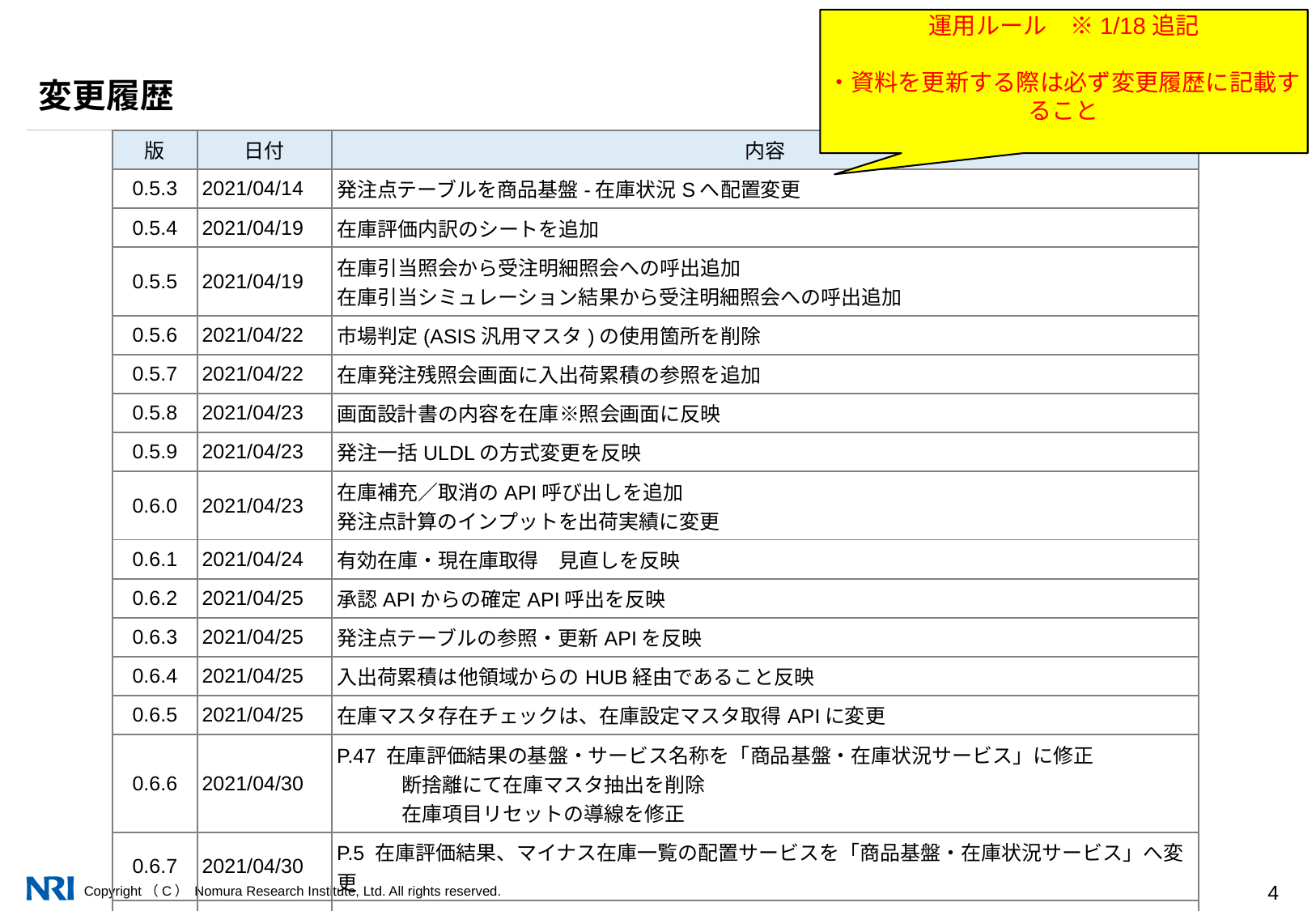

運用ルール　※1/18追記

・資料を更新する際は必ず変更履歴に記載すること
変更履歴
| 版 | 日付 | 内容 |
| --- | --- | --- |
| 0.5.3 | 2021/04/14 | 発注点テーブルを商品基盤-在庫状況Sへ配置変更 |
| 0.5.4 | 2021/04/19 | 在庫評価内訳のシートを追加 |
| 0.5.5 | 2021/04/19 | 在庫引当照会から受注明細照会への呼出追加 在庫引当シミュレーション結果から受注明細照会への呼出追加 |
| 0.5.6 | 2021/04/22 | 市場判定(ASIS汎用マスタ)の使用箇所を削除 |
| 0.5.7 | 2021/04/22 | 在庫発注残照会画面に入出荷累積の参照を追加 |
| 0.5.8 | 2021/04/23 | 画面設計書の内容を在庫※照会画面に反映 |
| 0.5.9 | 2021/04/23 | 発注一括ULDLの方式変更を反映 |
| 0.6.0 | 2021/04/23 | 在庫補充／取消のAPI呼び出しを追加 発注点計算のインプットを出荷実績に変更 |
| 0.6.1 | 2021/04/24 | 有効在庫・現在庫取得　見直しを反映 |
| 0.6.2 | 2021/04/25 | 承認APIからの確定API呼出を反映 |
| 0.6.3 | 2021/04/25 | 発注点テーブルの参照・更新APIを反映 |
| 0.6.4 | 2021/04/25 | 入出荷累積は他領域からのHUB経由であること反映 |
| 0.6.5 | 2021/04/25 | 在庫マスタ存在チェックは、在庫設定マスタ取得APIに変更 |
| 0.6.6 | 2021/04/30 | P.47 在庫評価結果の基盤・サービス名称を「商品基盤・在庫状況サービス」に修正 　　　 断捨離にて在庫マスタ抽出を削除 　　　 在庫項目リセットの導線を修正 |
| 0.6.7 | 2021/04/30 | P.5 在庫評価結果、マイナス在庫一覧の配置サービスを「商品基盤・在庫状況サービス」へ変更 |
| 0.6.8 | 2021/04/30 | P.27 在庫項目リセットの配置サービスを「商品基盤・在庫状況サービス」へ変更 |
| 0.6.9 | 2021/04/30 | P.7 発注点割れ自動補充発注、発注点割れ通知、警告数割れ通知「商品基盤・在庫状況サービス」へ配置変更のため、グレーアウト |